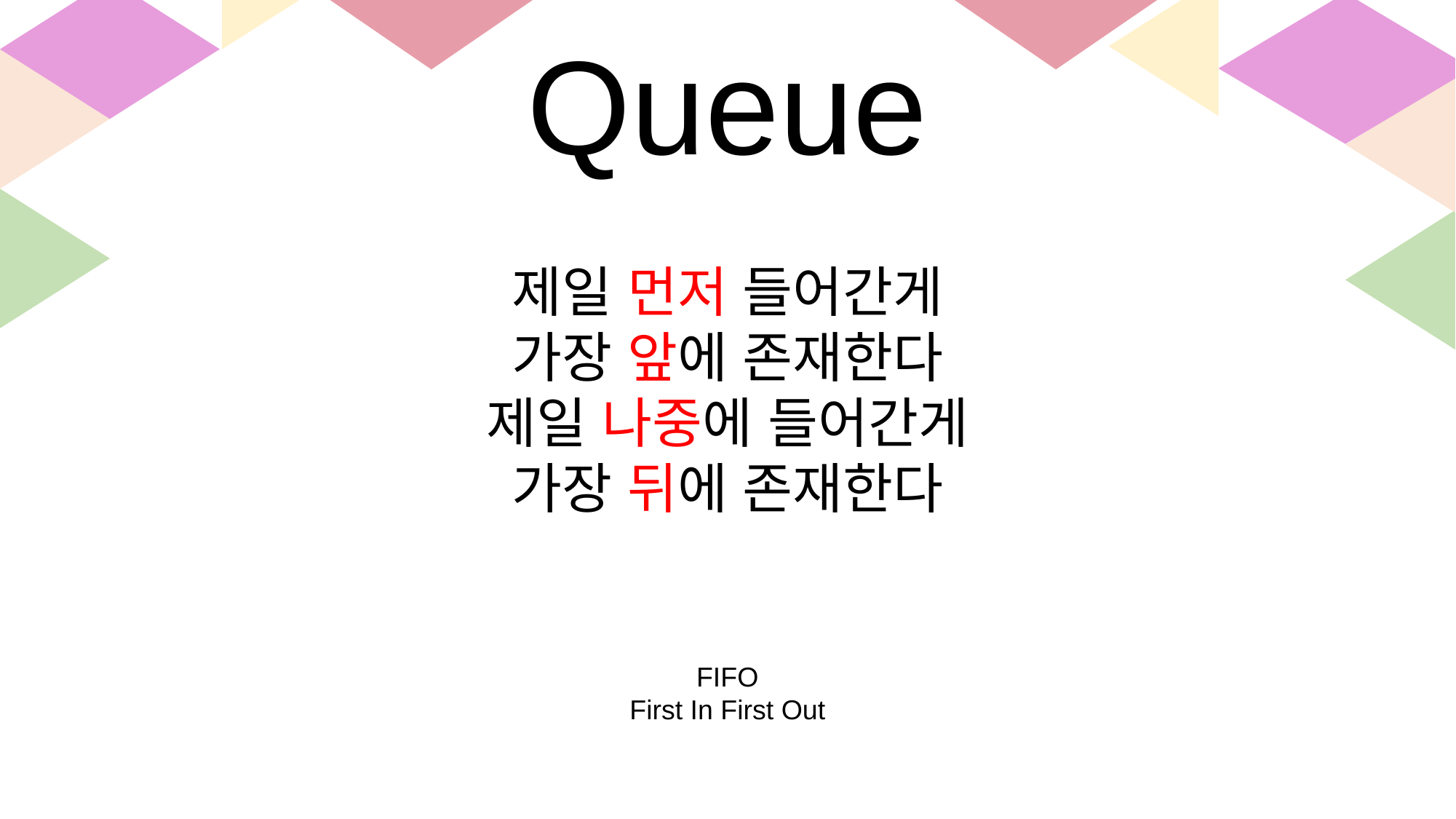

Queue

제일 먼저 들어간게
가장 앞에 존재한다
제일 나중에 들어간게
가장 뒤에 존재한다
FIFO
First In First Out